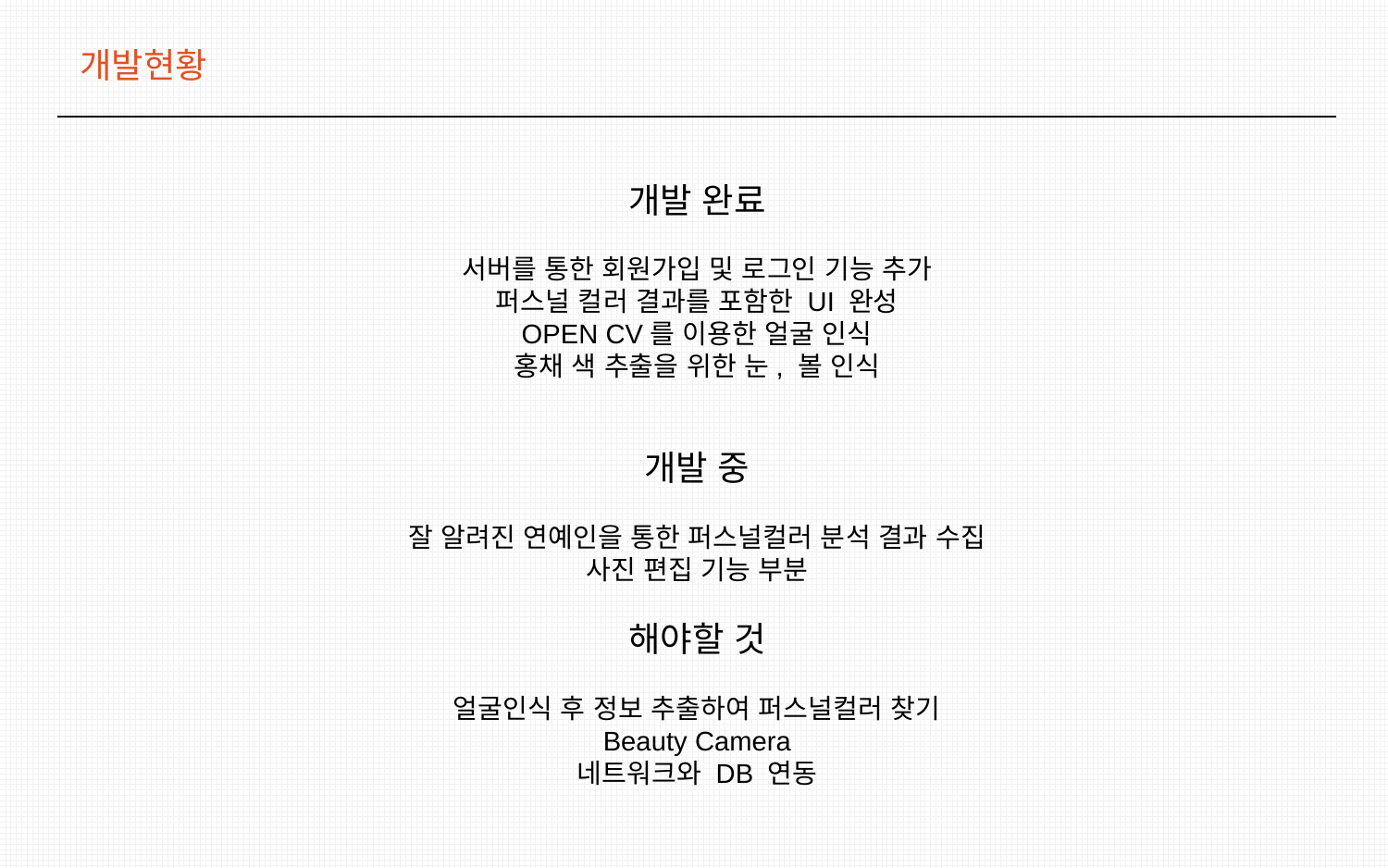

개발현황
개발 완료

서버를 통한 회원가입 및 로그인 기능 추가
퍼스널 컬러 결과를 포함한 UI 완성
OPEN CV를 이용한 얼굴 인식
홍채 색 추출을 위한 눈, 볼 인식

개발 중

잘 알려진 연예인을 통한 퍼스널컬러 분석 결과 수집
사진 편집 기능 부분

해야할 것

얼굴인식 후 정보 추출하여 퍼스널컬러 찾기
Beauty Camera
네트워크와 DB 연동